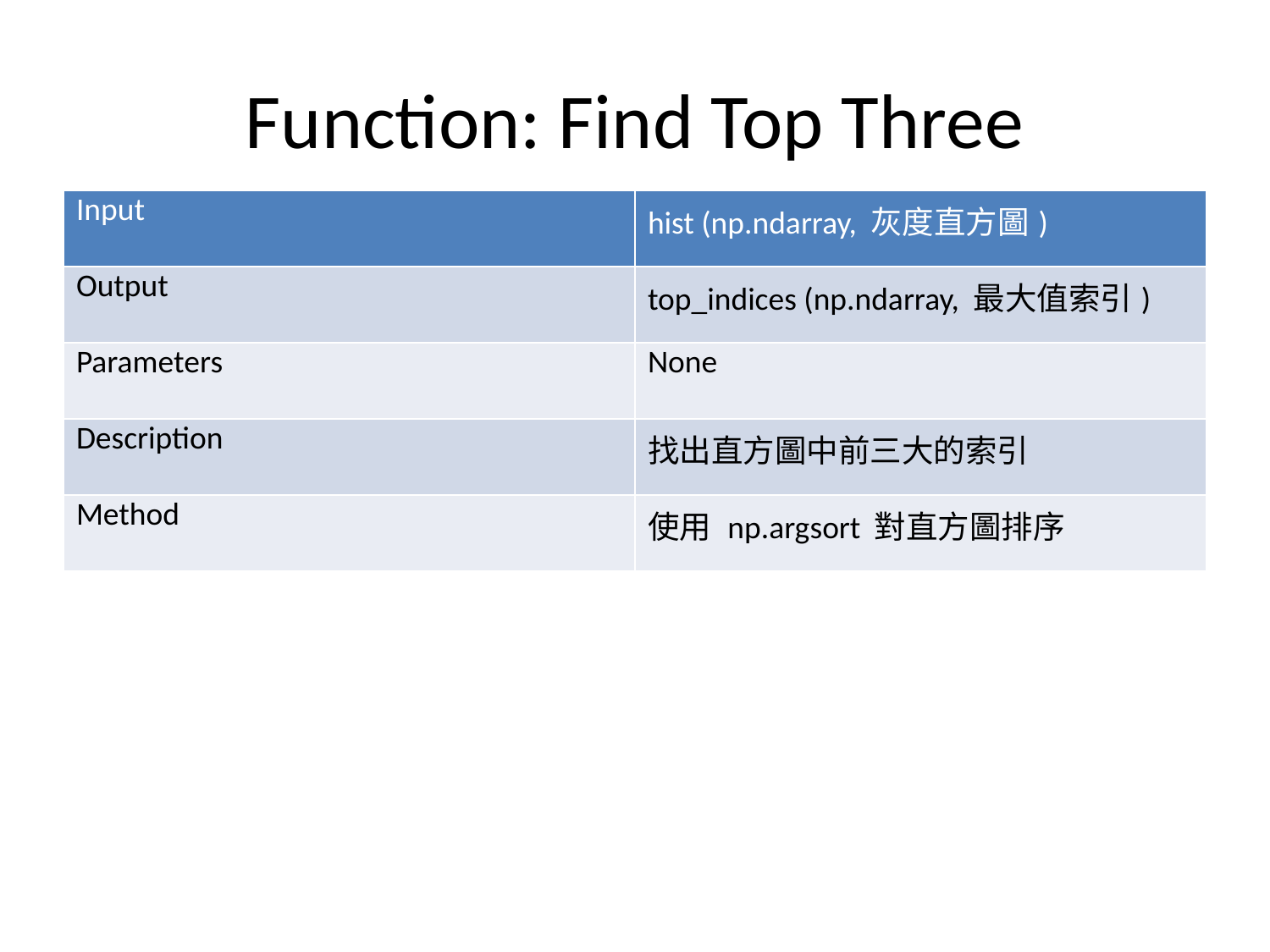

# Function: Find Top Three
| Input | hist (np.ndarray, 灰度直方圖) |
| --- | --- |
| Output | top\_indices (np.ndarray, 最大值索引) |
| Parameters | None |
| Description | 找出直方圖中前三大的索引 |
| Method | 使用 np.argsort 對直方圖排序 |